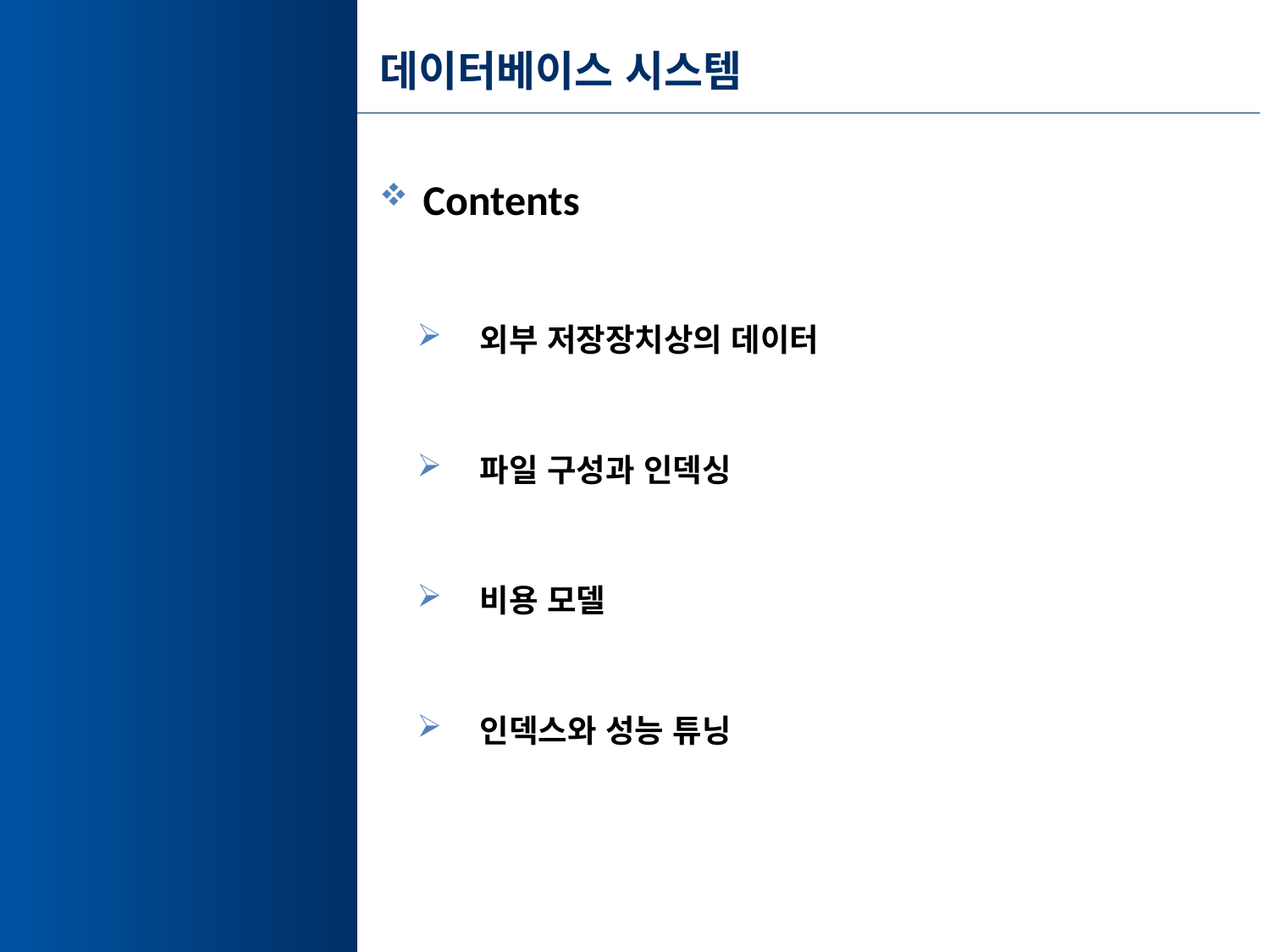

# 데이터베이스 시스템
  Contents

  외부 저장장치상의 데이터

  파일 구성과 인덱싱

  비용 모델

  인덱스와 성능 튜닝